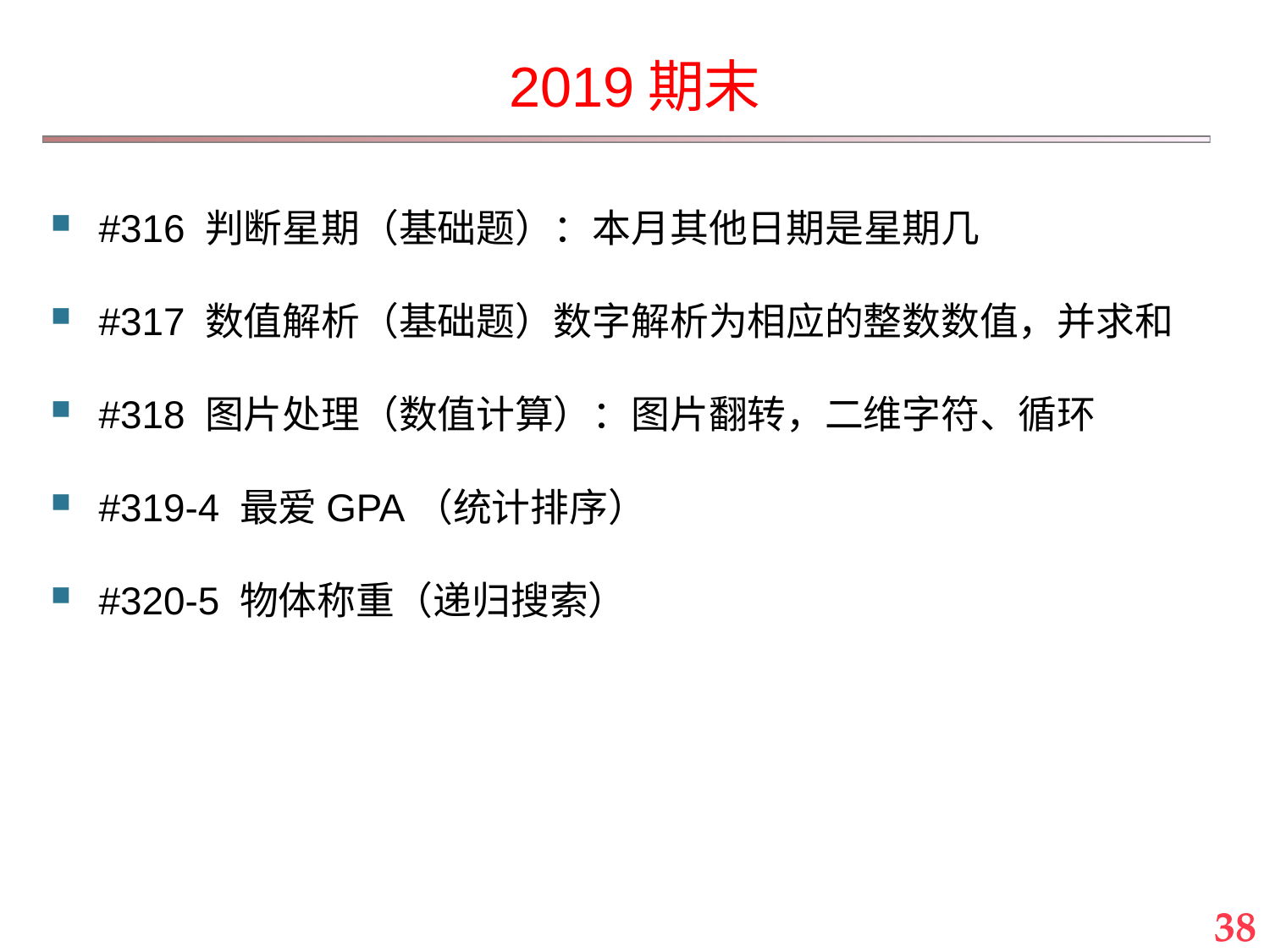

# 2019期末
#316 判断星期（基础题）：本月其他日期是星期几
#317 数值解析（基础题）数字解析为相应的整数数值，并求和
#318 图片处理（数值计算）：图片翻转，二维字符、循环
#319-4 最爱GPA（统计排序）
#320-5 物体称重（递归搜索）